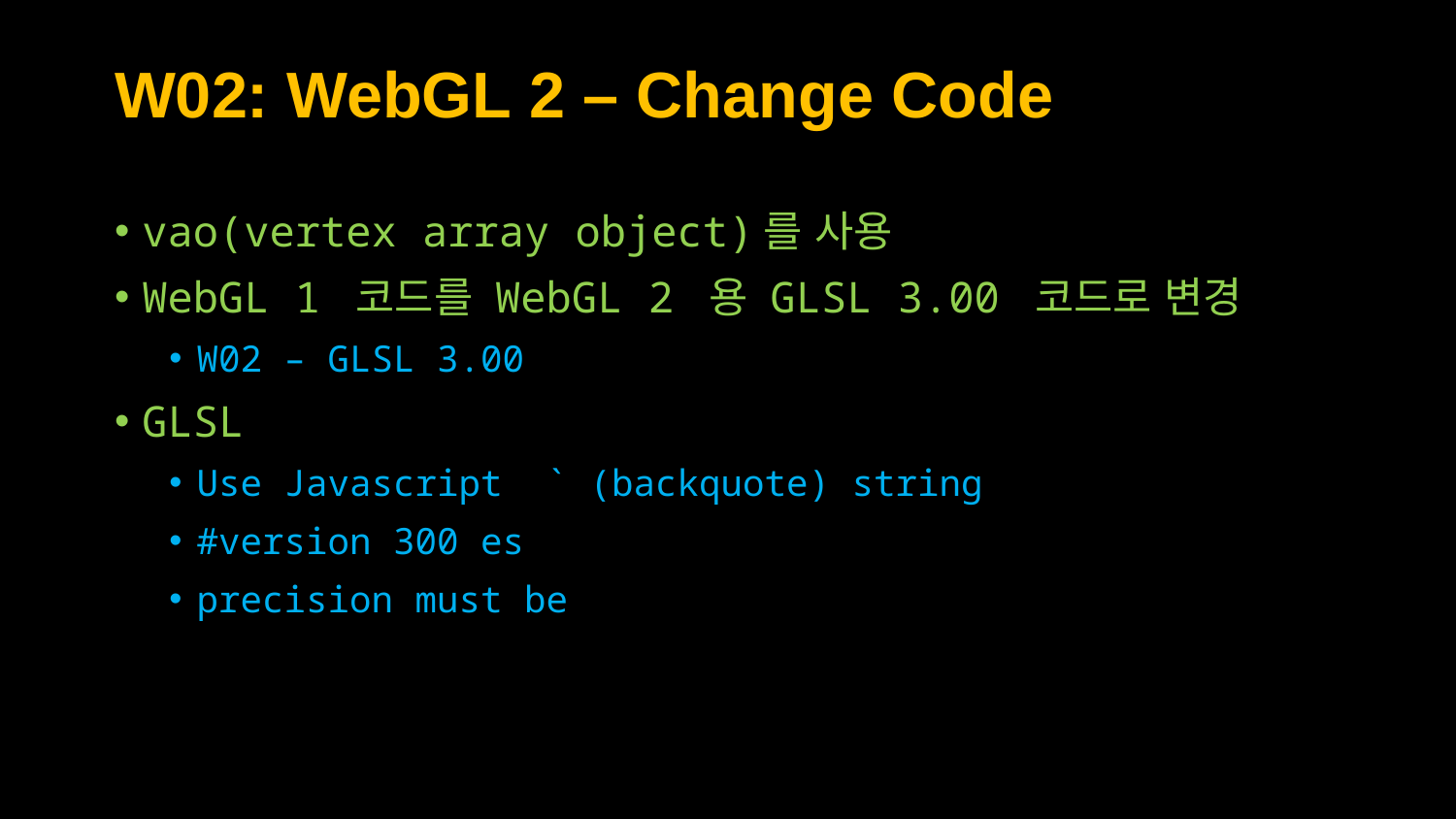

# W02: WebGL 2 – Change Code
vao(vertex array object)를 사용
WebGL 1 코드를 WebGL 2 용 GLSL 3.00 코드로 변경
W02 – GLSL 3.00
GLSL
Use Javascript  ` (backquote) string
#version 300 es
precision must be